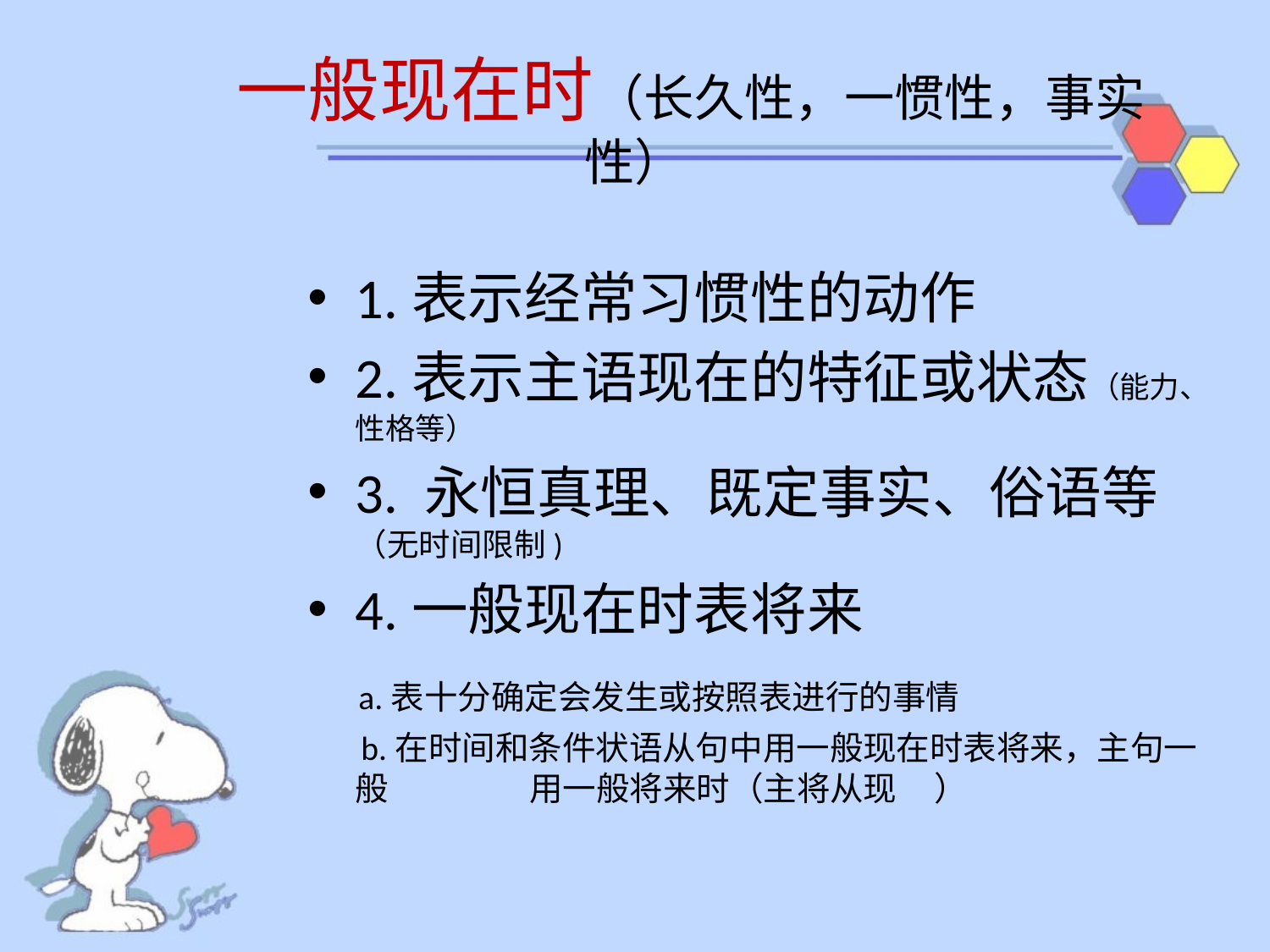

# 一般现在时（长久性，一惯性，事实性）
1.表示经常习惯性的动作
2.表示主语现在的特征或状态（能力、性格等）
3. 永恒真理、既定事实、俗语等（无时间限制)
4.一般现在时表将来
    a.表十分确定会发生或按照表进行的事情
       b.在时间和条件状语从句中用一般现在时表将来，主句一般                   用一般将来时（主将从现     ）